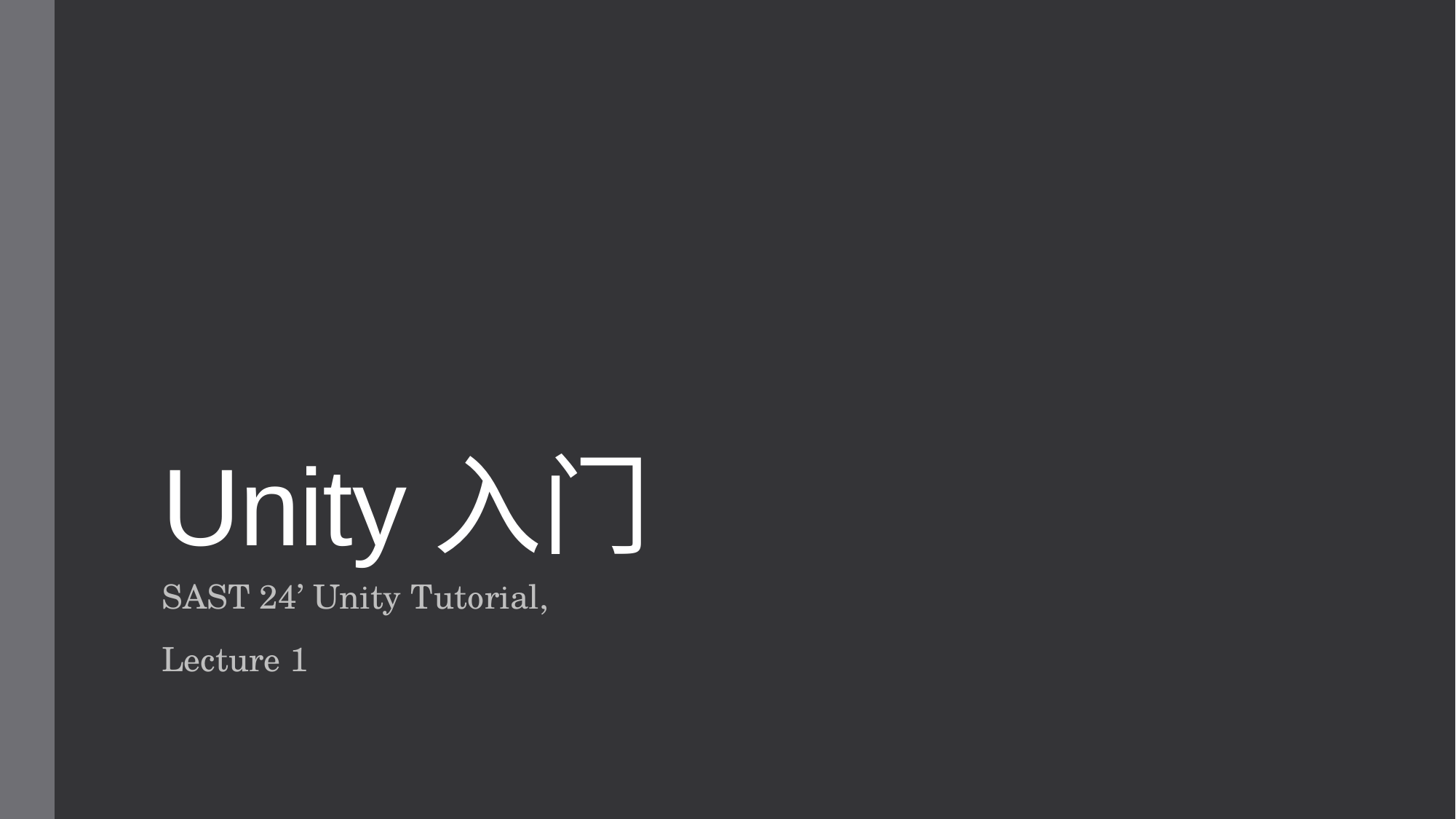

# Unity入门
SAST 24’ Unity Tutorial,
Lecture 1